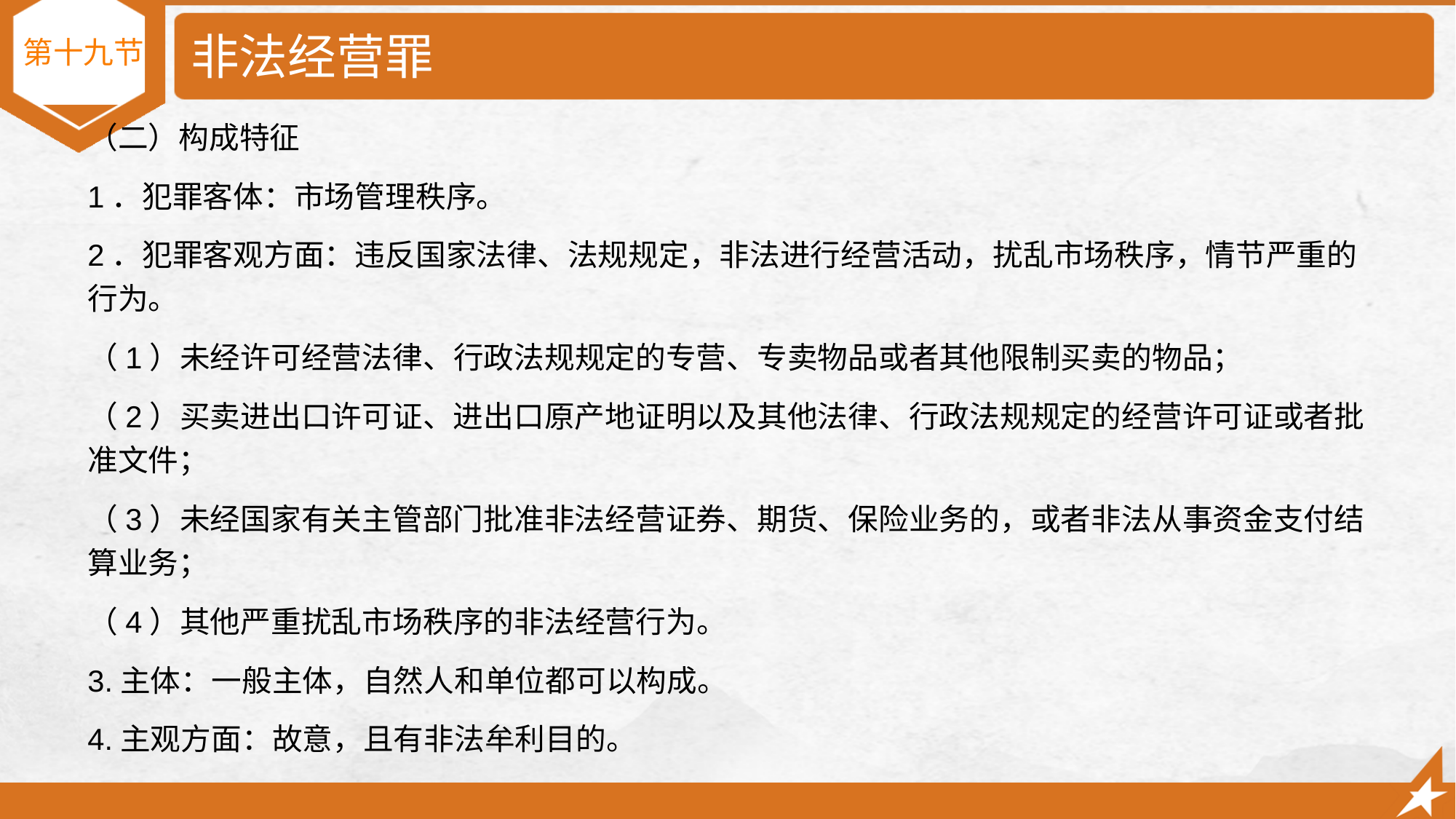

# 非法经营罪
 第十九节
（二）构成特征
1．犯罪客体：市场管理秩序。
2．犯罪客观方面：违反国家法律、法规规定，非法进行经营活动，扰乱市场秩序，情节严重的行为。
（1）未经许可经营法律、行政法规规定的专营、专卖物品或者其他限制买卖的物品；
（2）买卖进出口许可证、进出口原产地证明以及其他法律、行政法规规定的经营许可证或者批准文件；
（3）未经国家有关主管部门批准非法经营证券、期货、保险业务的，或者非法从事资金支付结算业务；
（4）其他严重扰乱市场秩序的非法经营行为。
3.主体：一般主体，自然人和单位都可以构成。
4.主观方面：故意，且有非法牟利目的。